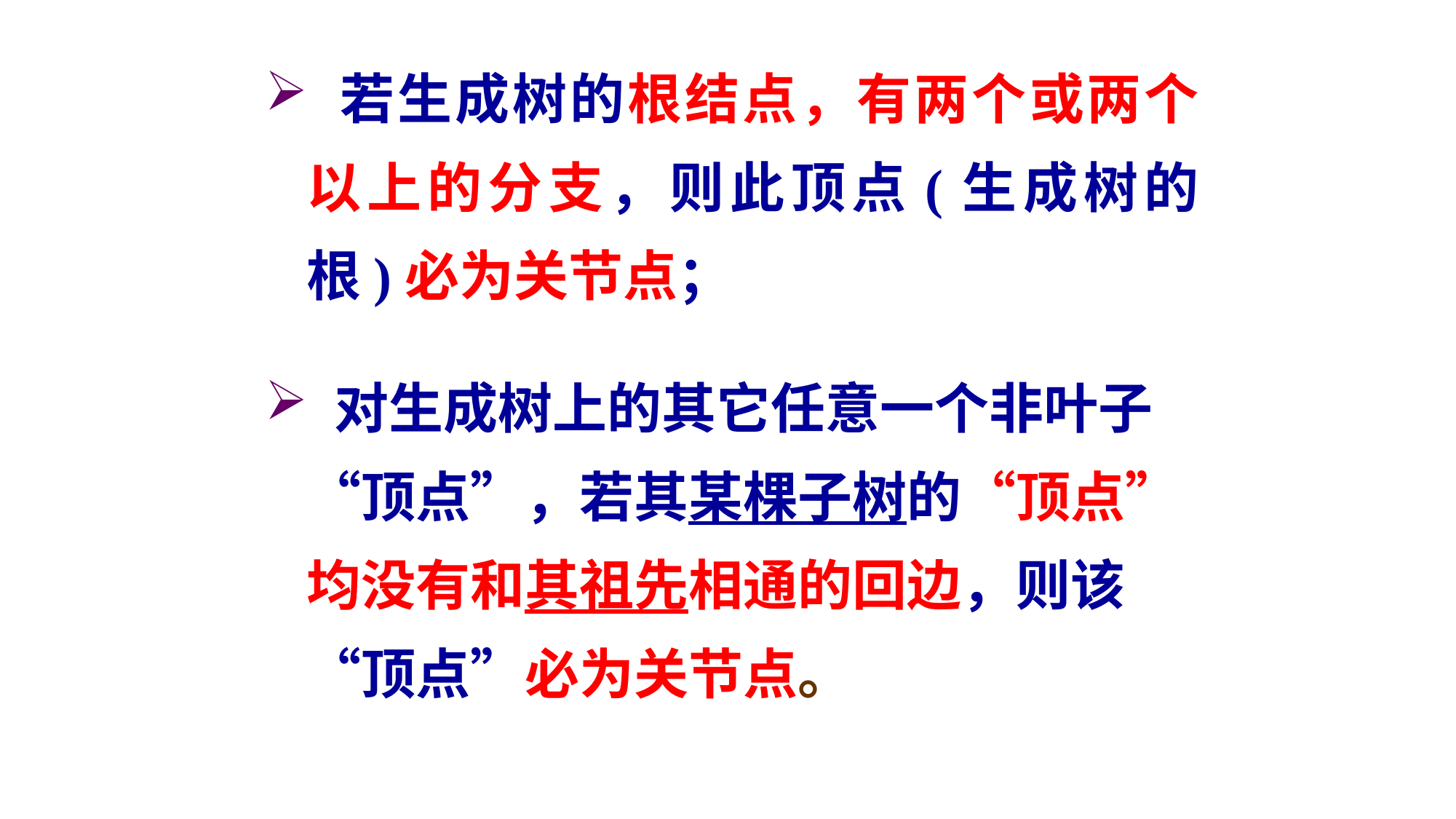

若生成树的根结点，有两个或两个以上的分支，则此顶点(生成树的根)必为关节点；
 对生成树上的其它任意一个非叶子“顶点”，若其某棵子树的“顶点”均没有和其祖先相通的回边，则该“顶点”必为关节点。